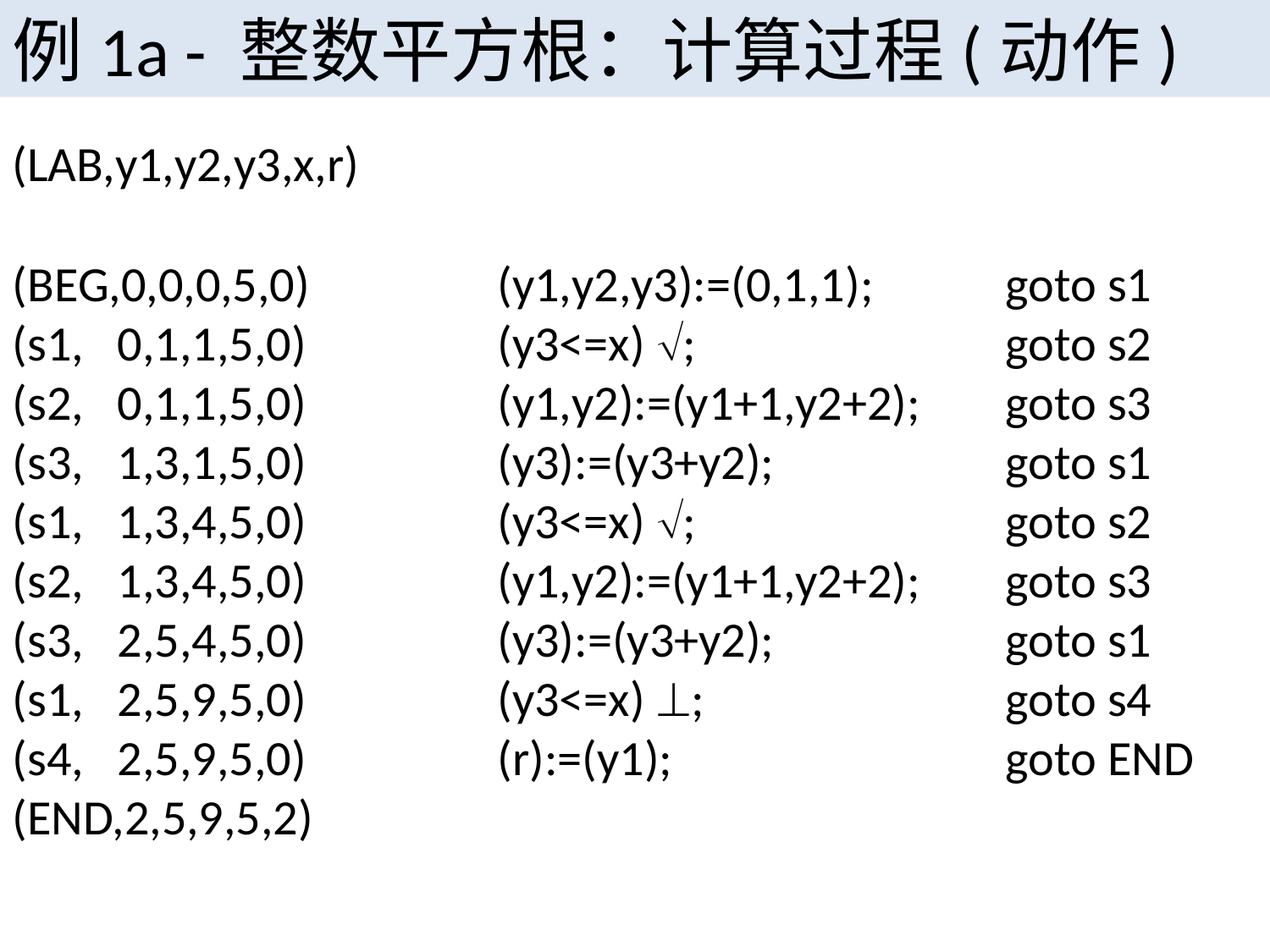

例1a - 整数平方根：计算过程(动作)
(LAB,y1,y2,y3,x,r)
(BEG,0,0,0,5,0)
(s1,   0,1,1,5,0)
(s2,   0,1,1,5,0)
(s3,   1,3,1,5,0)
(s1,   1,3,4,5,0)
(s2,   1,3,4,5,0)
(s3,   2,5,4,5,0)
(s1,   2,5,9,5,0)
(s4,   2,5,9,5,0)
(END,2,5,9,5,2)
(y1,y2,y3):=(0,1,1);		goto s1
(y3<=x) √; 			goto s2
(y1,y2):=(y1+1,y2+2); 	goto s3
(y3):=(y3+y2);		goto s1
(y3<=x) √; 			goto s2
(y1,y2):=(y1+1,y2+2); 	goto s3
(y3):=(y3+y2);		goto s1
(y3<=x) ⊥; 			goto s4
(r):=(y1); 			goto END